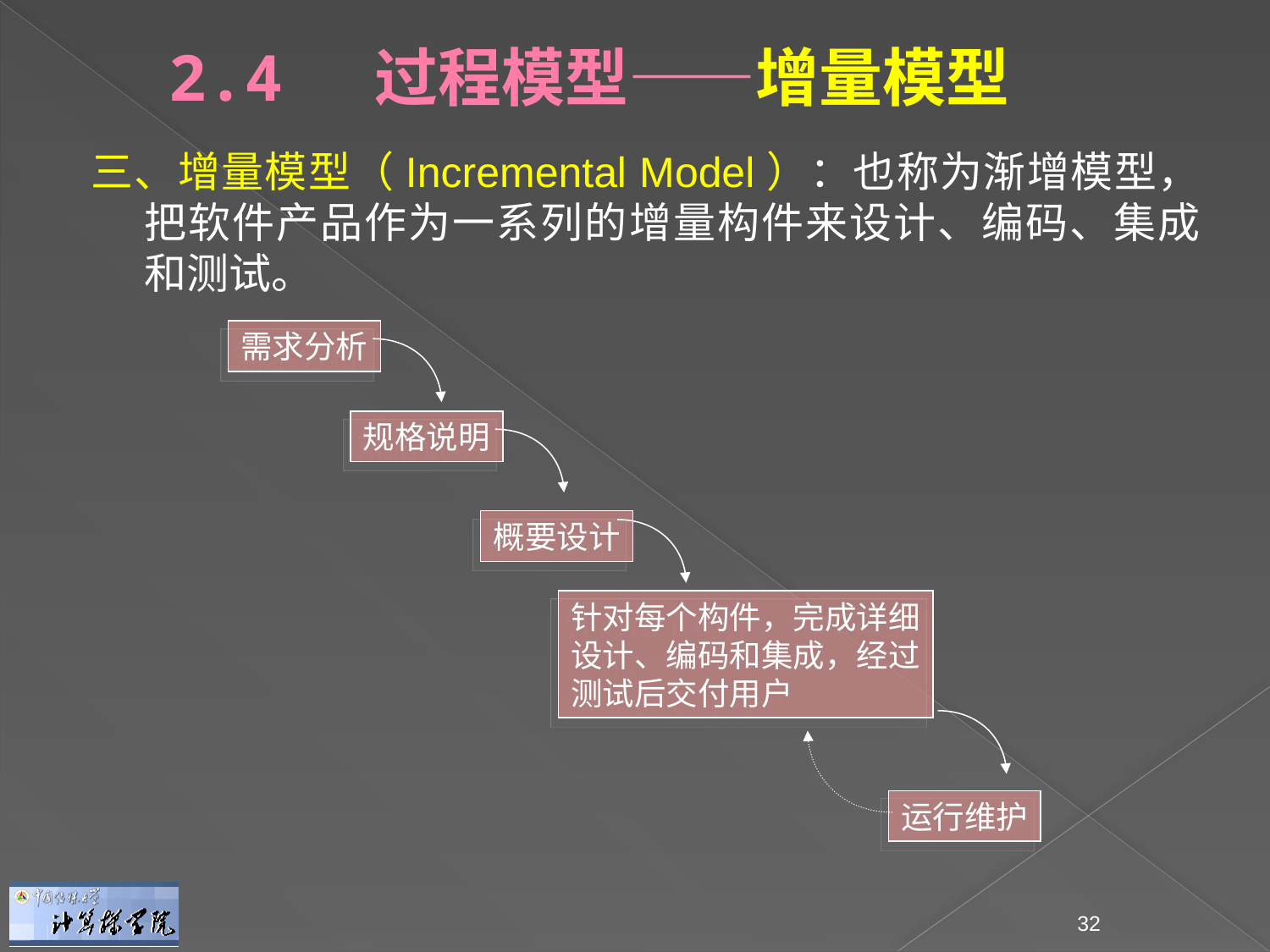

2.4  过程模型——增量模型
三、增量模型（Incremental Model）：也称为渐增模型，把软件产品作为一系列的增量构件来设计、编码、集成和测试。
需求分析

规格说明

概要设计

针对每个构件，完成详细
设计、编码和集成，经过
测试后交付用户

运行维护
32